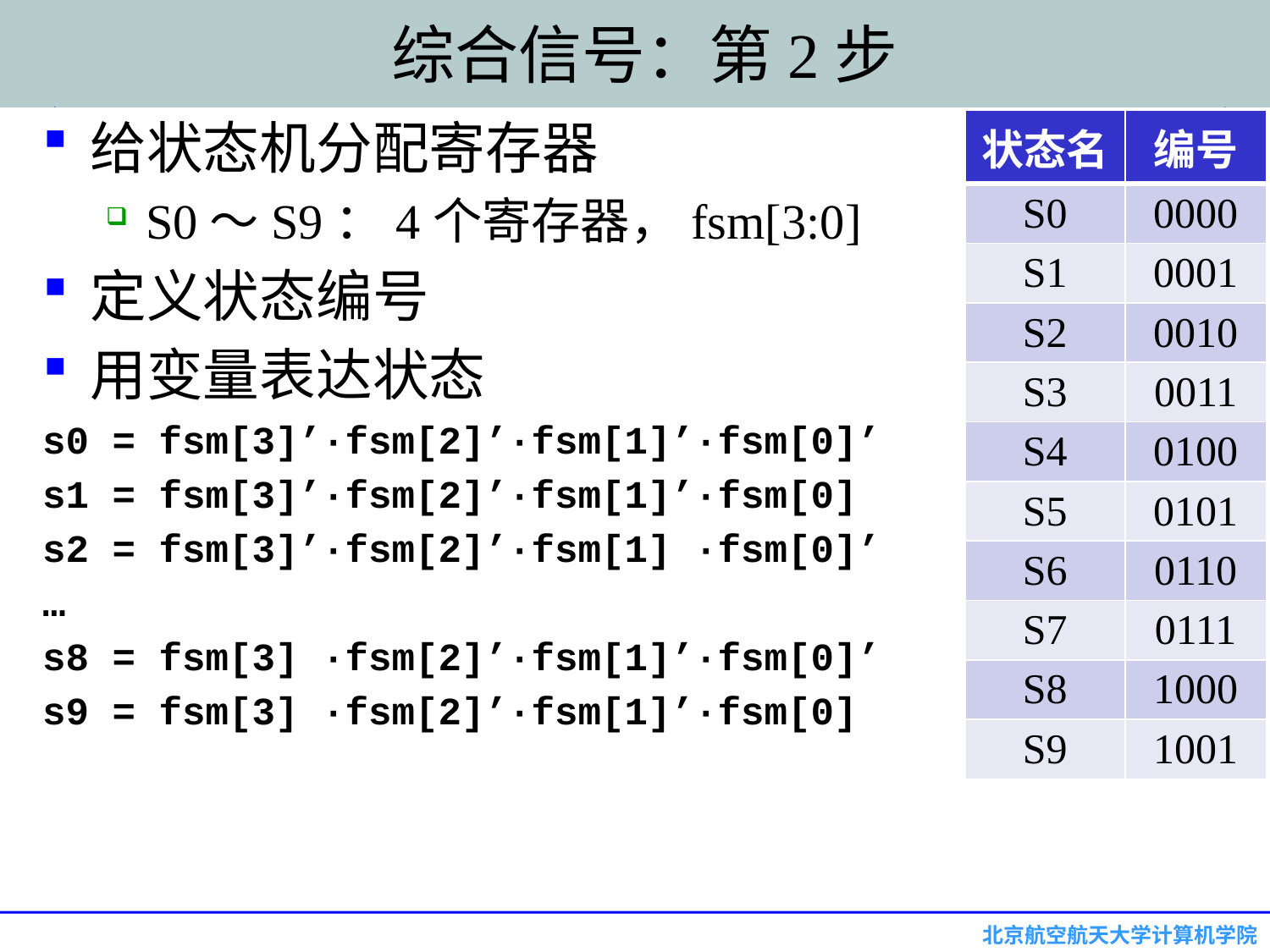

# 综合信号：第2步
给状态机分配寄存器
S0～S9：4个寄存器，fsm[3:0]
定义状态编号
用变量表达状态
s0 = fsm[3]’∙fsm[2]’∙fsm[1]’∙fsm[0]’
s1 = fsm[3]’∙fsm[2]’∙fsm[1]’∙fsm[0]
s2 = fsm[3]’∙fsm[2]’∙fsm[1] ∙fsm[0]’
…
s8 = fsm[3] ∙fsm[2]’∙fsm[1]’∙fsm[0]’
s9 = fsm[3] ∙fsm[2]’∙fsm[1]’∙fsm[0]

| 状态名 | 编号 |
| --- | --- |
| S0 | 0000 |
| S1 | 0001 |
| S2 | 0010 |
| S3 | 0011 |
| S4 | 0100 |
| S5 | 0101 |
| S6 | 0110 |
| S7 | 0111 |
| S8 | 1000 |
| S9 | 1001 |